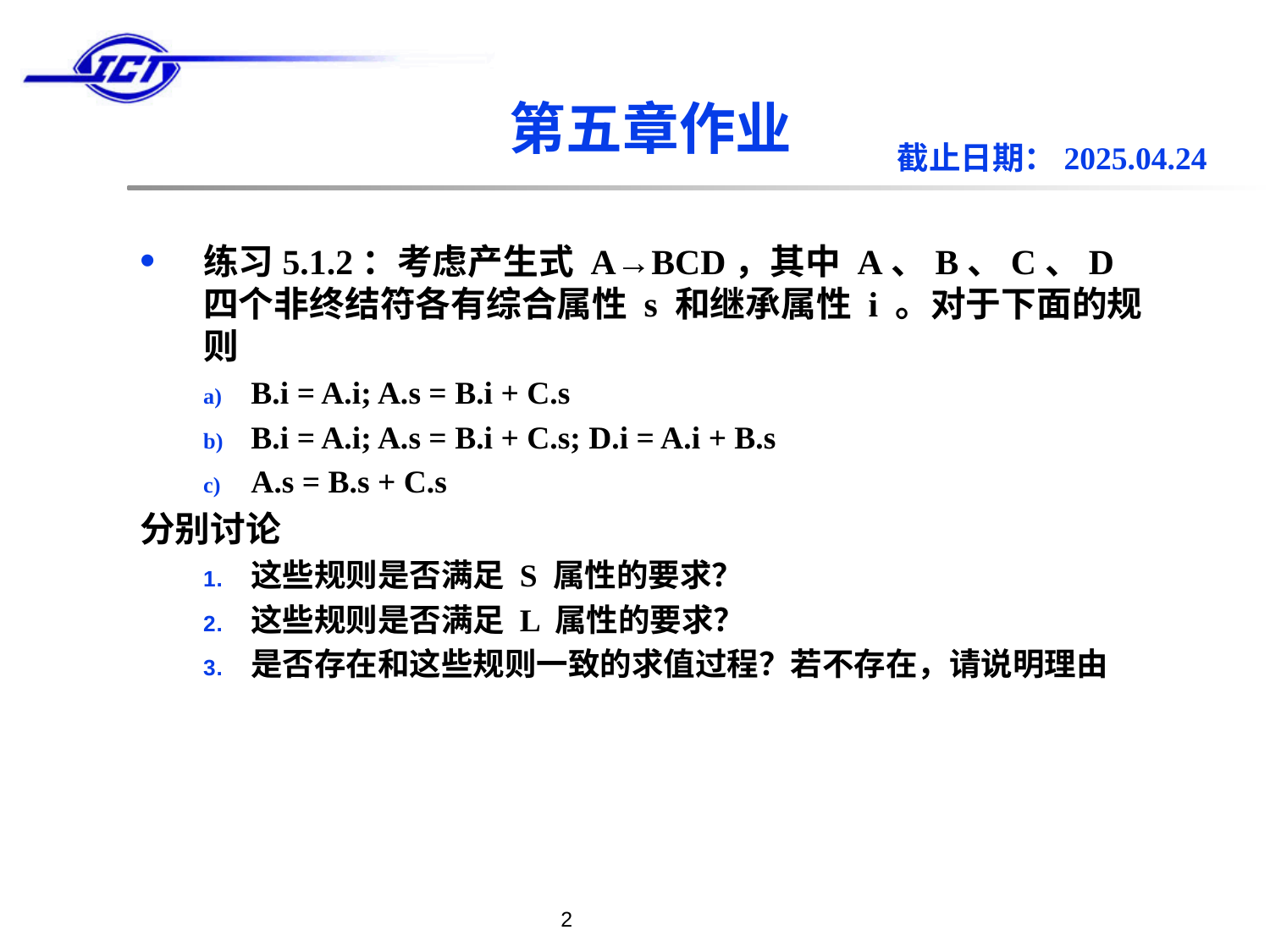

# 第五章作业
截止日期：2025.04.24
练习5.1.2：考虑产生式 A→BCD，其中 A、B、C、D 四个非终结符各有综合属性 s 和继承属性 i 。对于下面的规则
B.i = A.i; A.s = B.i + C.s
B.i = A.i; A.s = B.i + C.s; D.i = A.i + B.s
A.s = B.s + C.s
分别讨论
这些规则是否满足 S 属性的要求？
这些规则是否满足 L 属性的要求？
是否存在和这些规则一致的求值过程？若不存在，请说明理由